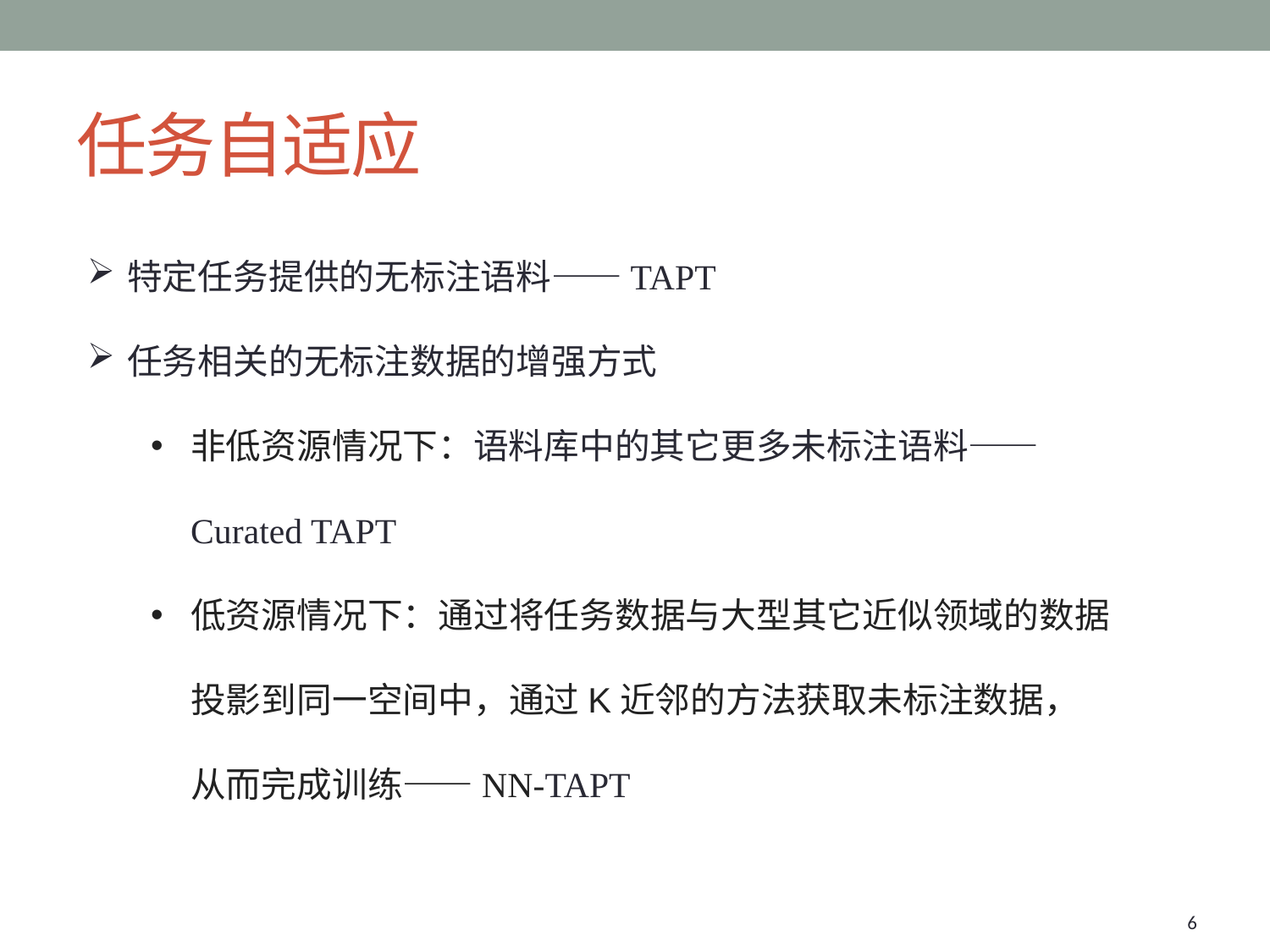

# 任务自适应
特定任务提供的无标注语料——TAPT
任务相关的无标注数据的增强方式
非低资源情况下：语料库中的其它更多未标注语料——Curated TAPT
低资源情况下：通过将任务数据与大型其它近似领域的数据投影到同一空间中，通过K近邻的方法获取未标注数据，从而完成训练——NN-TAPT

6